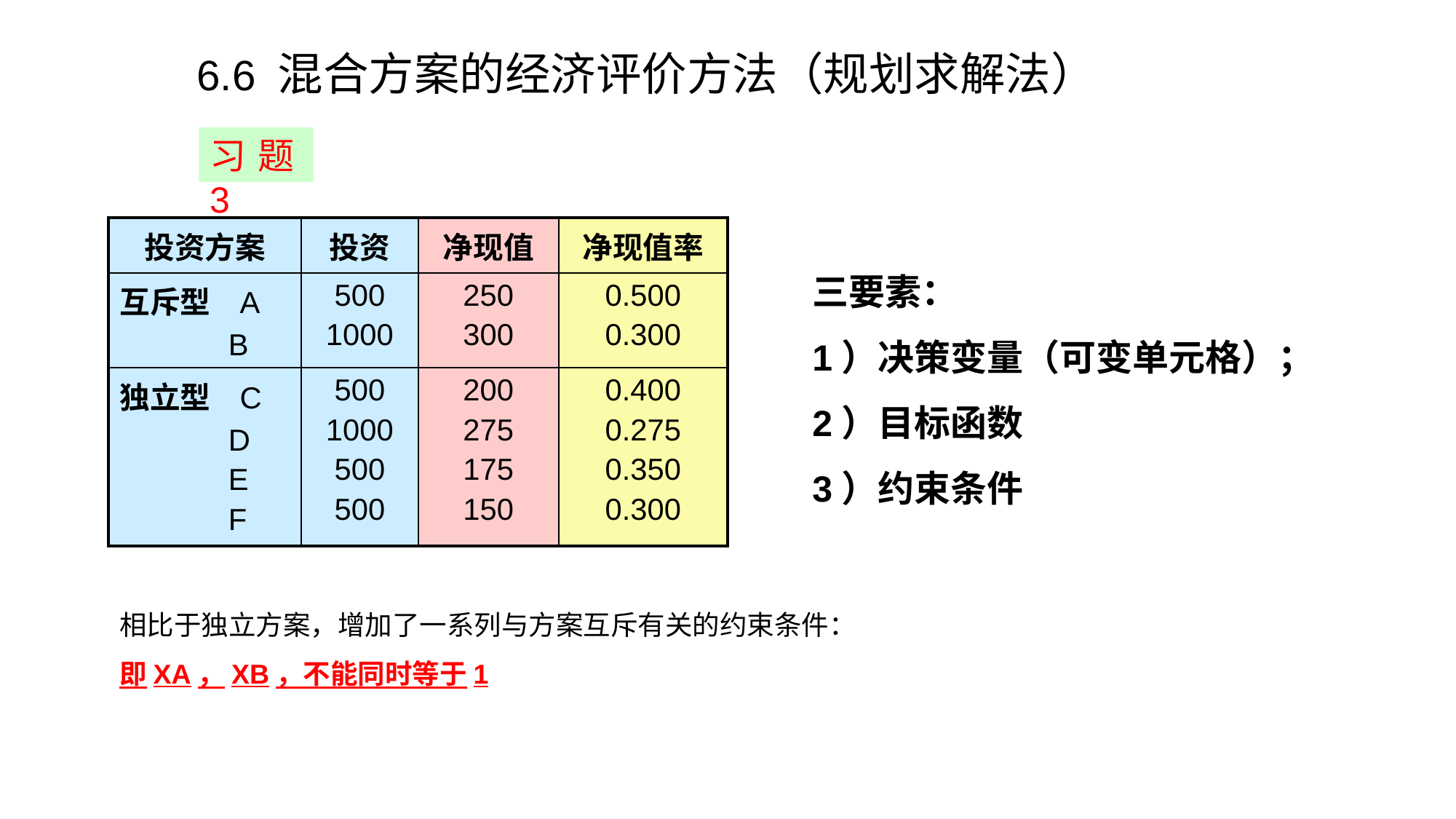

6.6 混合方案的经济评价方法（规划求解法）
习题3
| 投资方案 | 投资 | 净现值 | 净现值率 |
| --- | --- | --- | --- |
| 互斥型 A B | 500 1000 | 250 300 | 0.500 0.300 |
| 独立型 C D E F | 500 1000 500 500 | 200 275 175 150 | 0.400 0.275 0.350 0.300 |
三要素：
1）决策变量（可变单元格）；
2）目标函数
3）约束条件
相比于独立方案，增加了一系列与方案互斥有关的约束条件：
即XA，XB，不能同时等于1